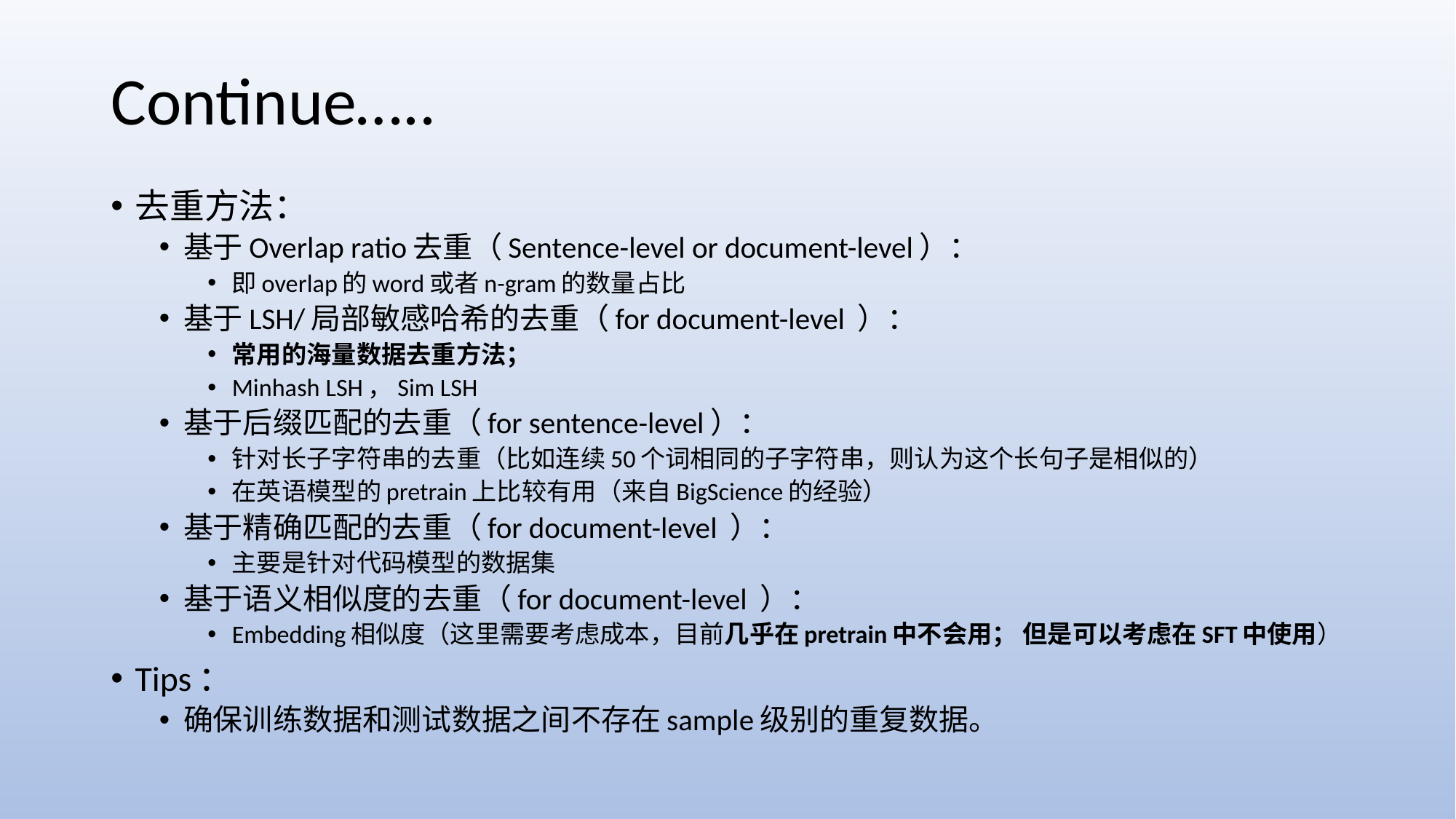

# Continue…..
去重方法：
基于Overlap ratio去重（Sentence-level or document-level）：
即overlap的word或者n-gram的数量占比
基于LSH/局部敏感哈希的去重（for document-level ）：
常用的海量数据去重方法；
Minhash LSH，Sim LSH
基于后缀匹配的去重（for sentence-level）：
针对长子字符串的去重（比如连续50个词相同的子字符串，则认为这个长句子是相似的）
在英语模型的pretrain上比较有用（来自BigScience的经验）
基于精确匹配的去重（for document-level ）：
主要是针对代码模型的数据集
基于语义相似度的去重（for document-level ）：
Embedding相似度（这里需要考虑成本，目前几乎在pretrain中不会用； 但是可以考虑在SFT中使用）
Tips：
确保训练数据和测试数据之间不存在sample级别的重复数据。